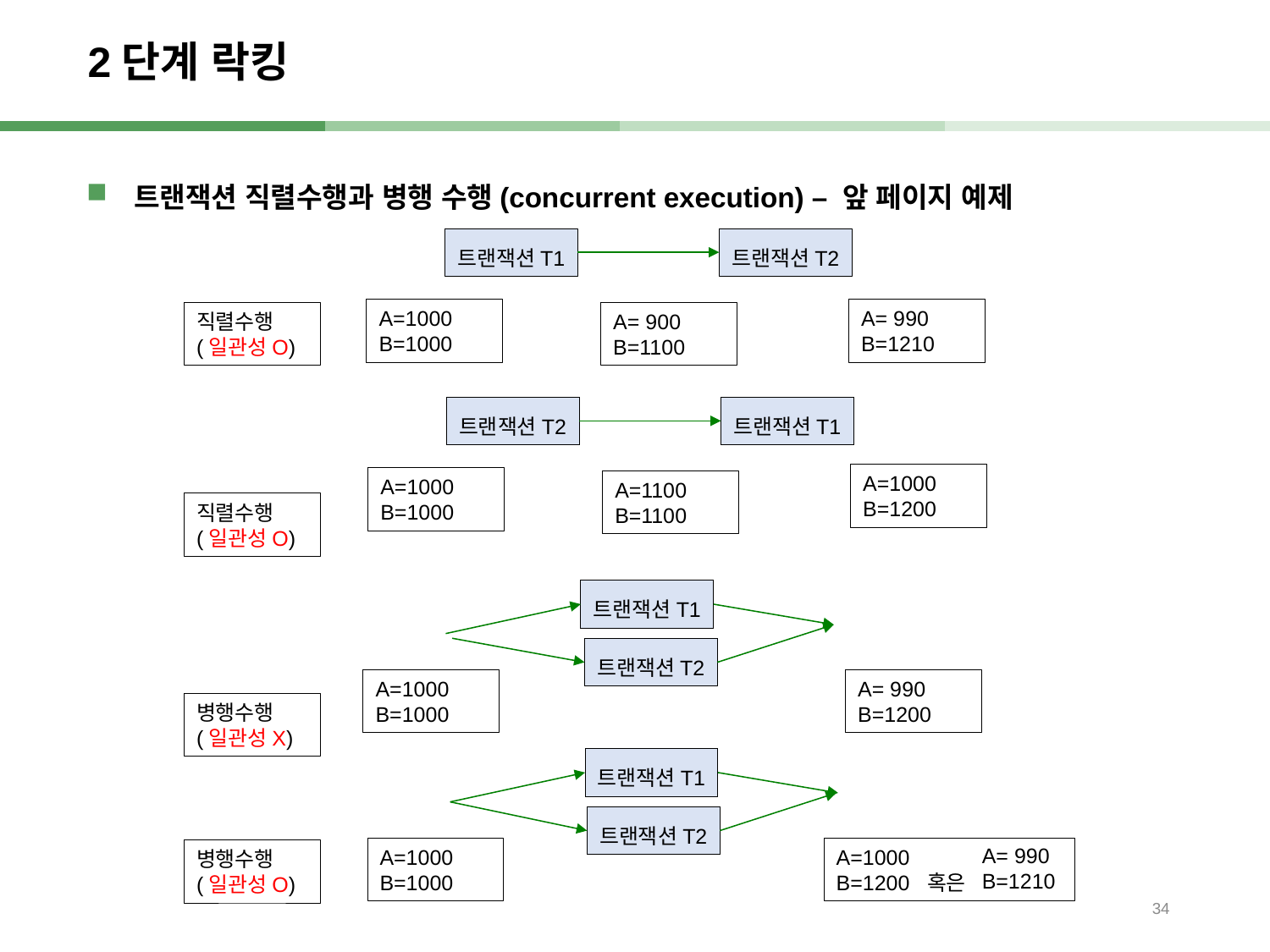

# 2단계 락킹
트랜잭션 직렬수행과 병행 수행(concurrent execution) – 앞 페이지 예제

트랜잭션T2
트랜잭션T1
A= 990
B=1210
A=1000
B=1000
A= 900
B=1100
직렬수행
(일관성O)
트랜잭션T1
트랜잭션T2
A=1000
B=1200
A=1000
B=1000
A=1100
B=1100
직렬수행
(일관성O)
트랜잭션T1
트랜잭션T2
A= 990
B=1200
A=1000
B=1000
병행수행
(일관성X)
트랜잭션T1
트랜잭션T2
A= 990
B=1210
A=1000
B=1200  혹은
A=1000
B=1000
병행수행
(일관성O)
34